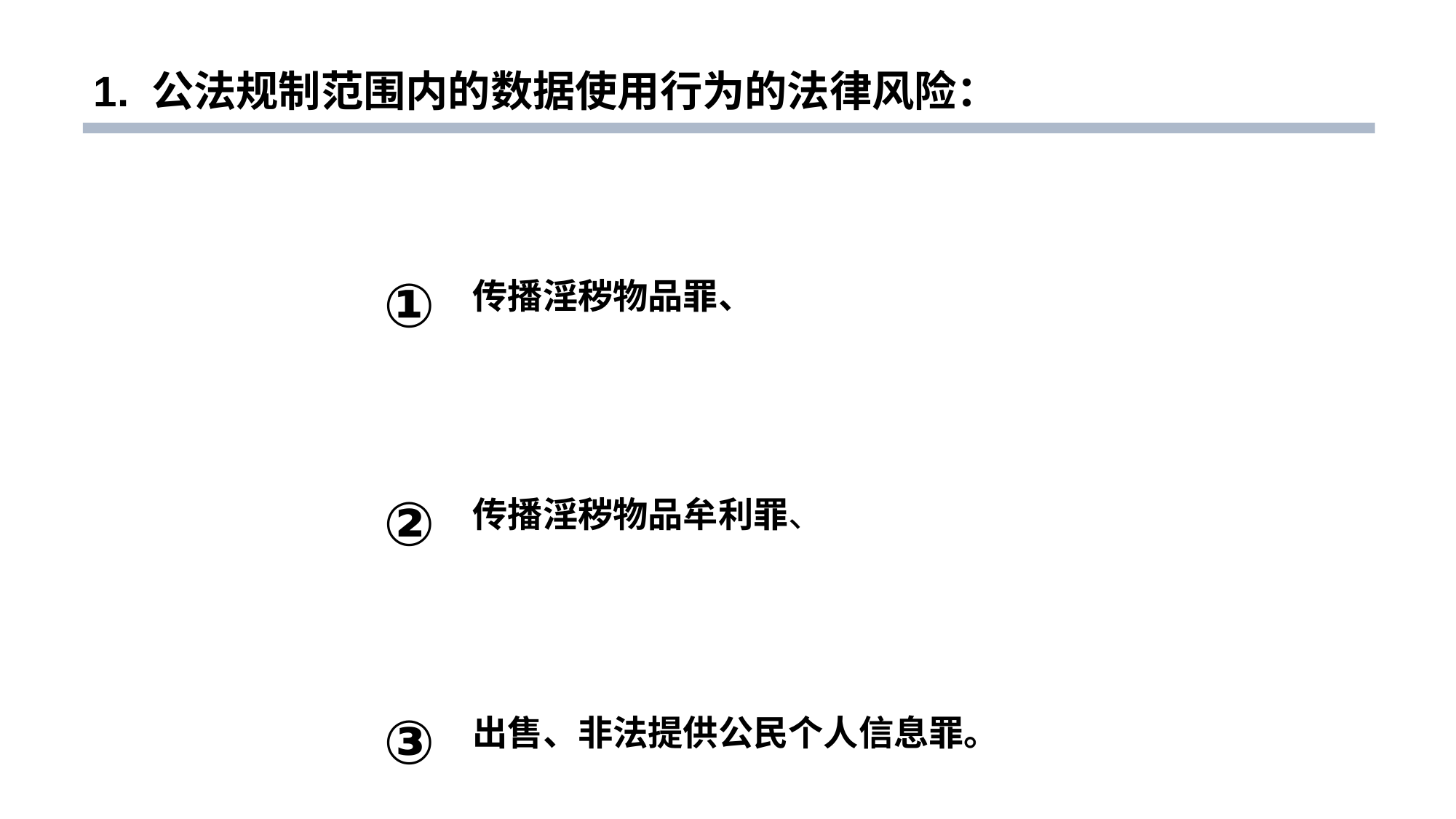

# 1. 公法规制范围内的数据使用行为的法律风险：
传播淫秽物品罪、

传播淫秽物品牟利罪、

出售、非法提供公民个人信息罪。
23